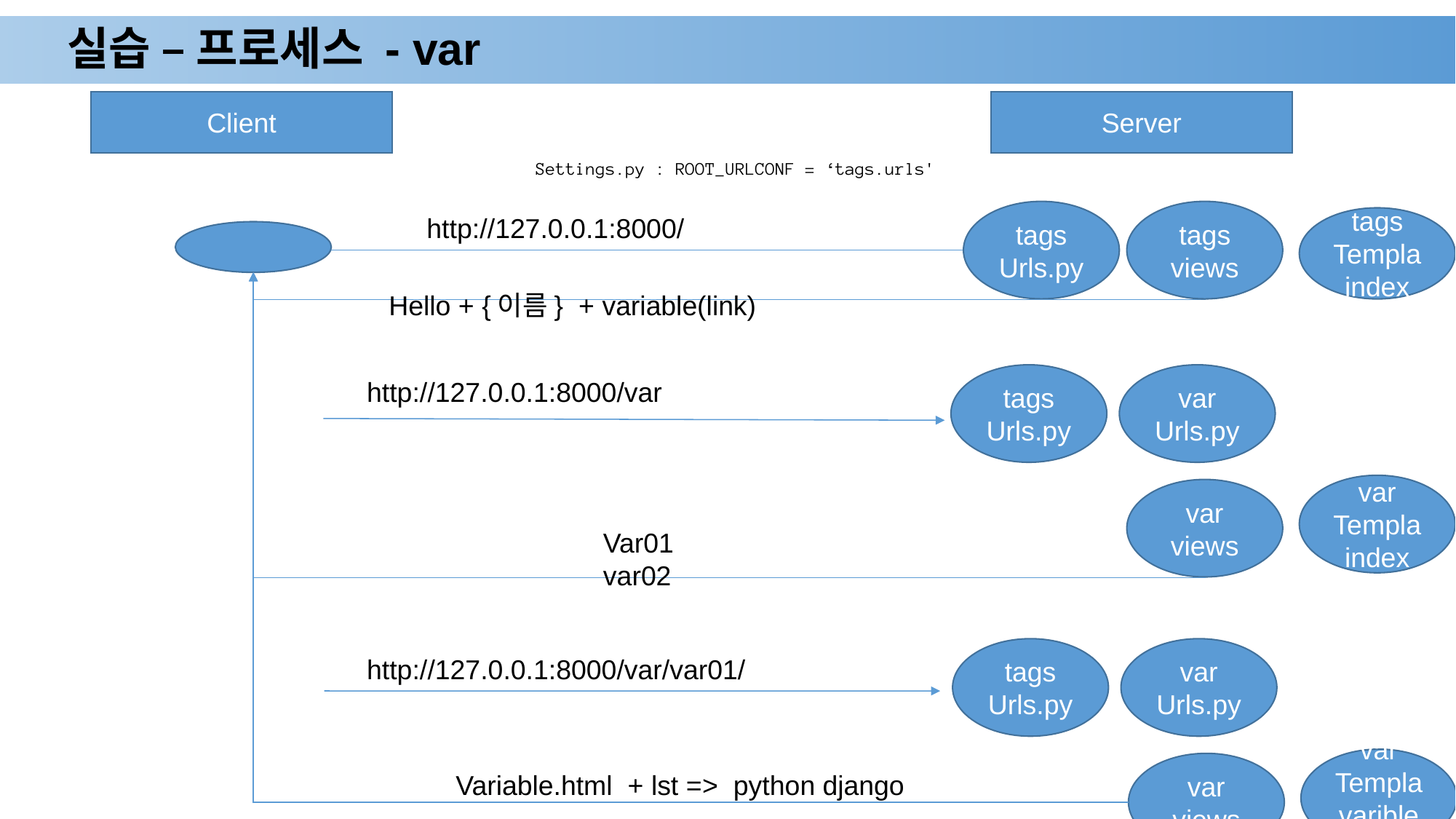

# 실습 – 프로세스 - var
Client
Server
Settings.py : ROOT_URLCONF = ‘tags.urls'
tags
Urls.py
tags
views
http://127.0.0.1:8000/
tags
Templa
index

Hello + {이름}  + variable(link)
var
Urls.py
tags
Urls.py
http://127.0.0.1:8000/var
var
Templa
index
var
views
Var01
var02
var
Urls.py
tags
Urls.py
http://127.0.0.1:8000/var/var01/
var
Templa
varible01
var
views
Variable.html  + lst =>  python django